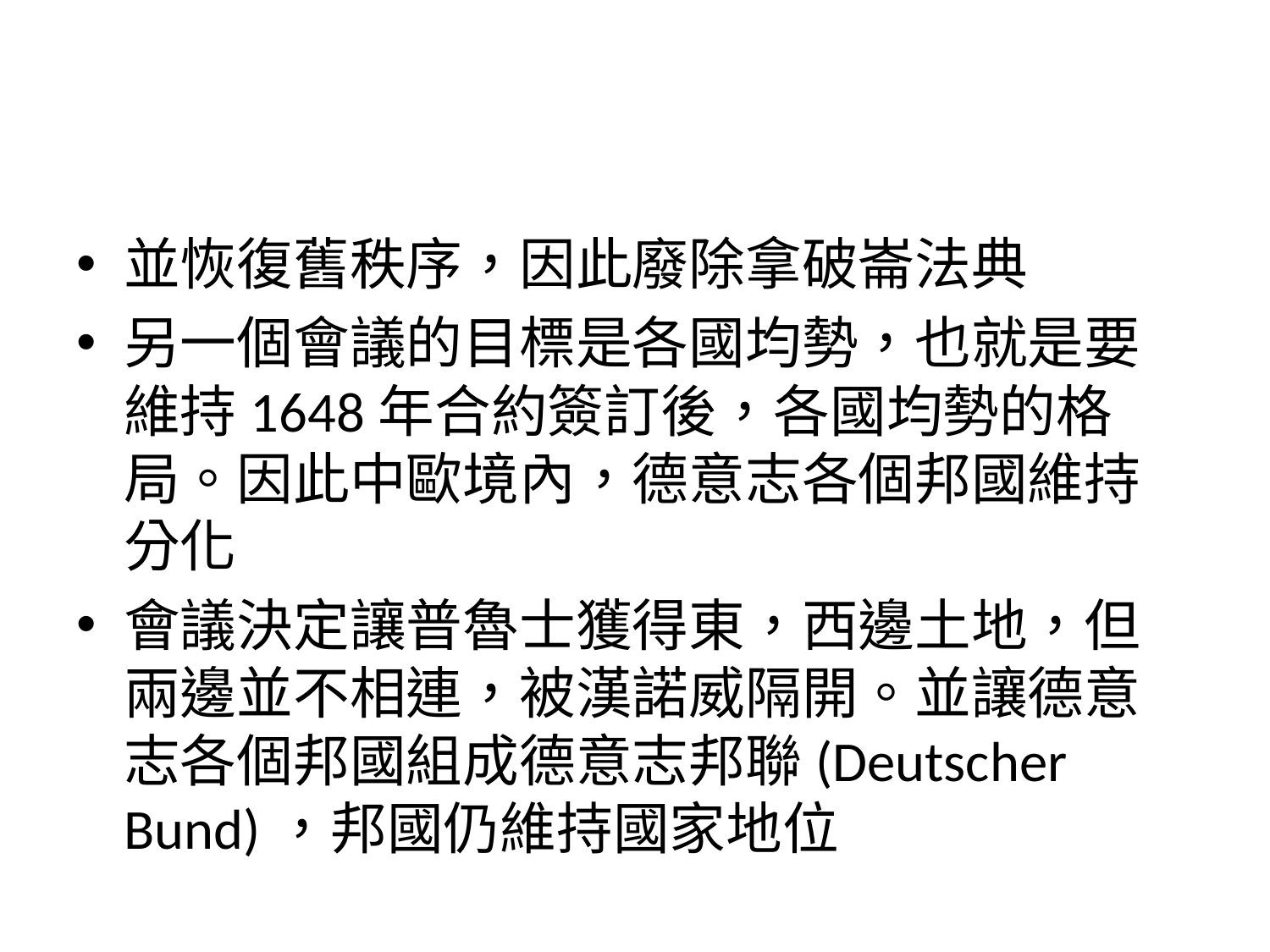

#
並恢復舊秩序，因此廢除拿破崙法典
另一個會議的目標是各國均勢，也就是要維持1648年合約簽訂後，各國均勢的格局。因此中歐境內，德意志各個邦國維持分化
會議決定讓普魯士獲得東，西邊土地，但兩邊並不相連，被漢諾威隔開。並讓德意志各個邦國組成德意志邦聯(Deutscher Bund)，邦國仍維持國家地位